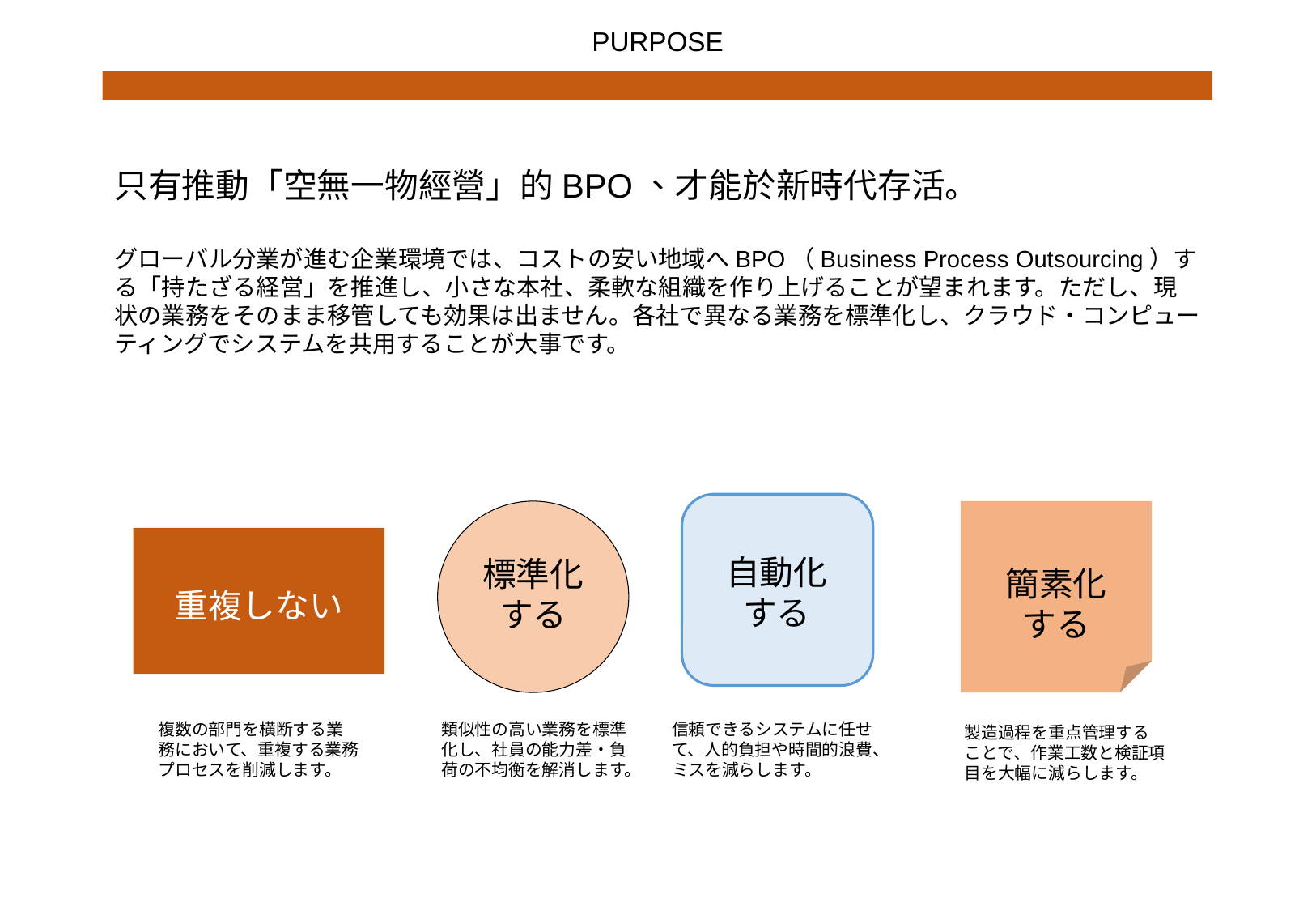

PURPOSE

只有推動「空無一物經營」的BPO、才能於新時代存活。
グローバル分業が進む企業環境では、コストの安い地域へBPO（Business Process Outsourcing）する「持たざる経営」を推進し、小さな本社、柔軟な組織を作り上げることが望まれます。ただし、現状の業務をそのまま移管しても効果は出ません。各社で異なる業務を標準化し、クラウド・コンピューティングでシステムを共用することが大事です。

自動化
する
標準化
する
簡素化
する
重複しない
複数の部門を横断する業務において、重複する業務プロセスを削減します。
類似性の高い業務を標準化し、社員の能力差・負荷の不均衡を解消します。
信頼できるシステムに任せて、人的負担や時間的浪費、ミスを減らします。
製造過程を重点管理することで、作業工数と検証項目を大幅に減らします。